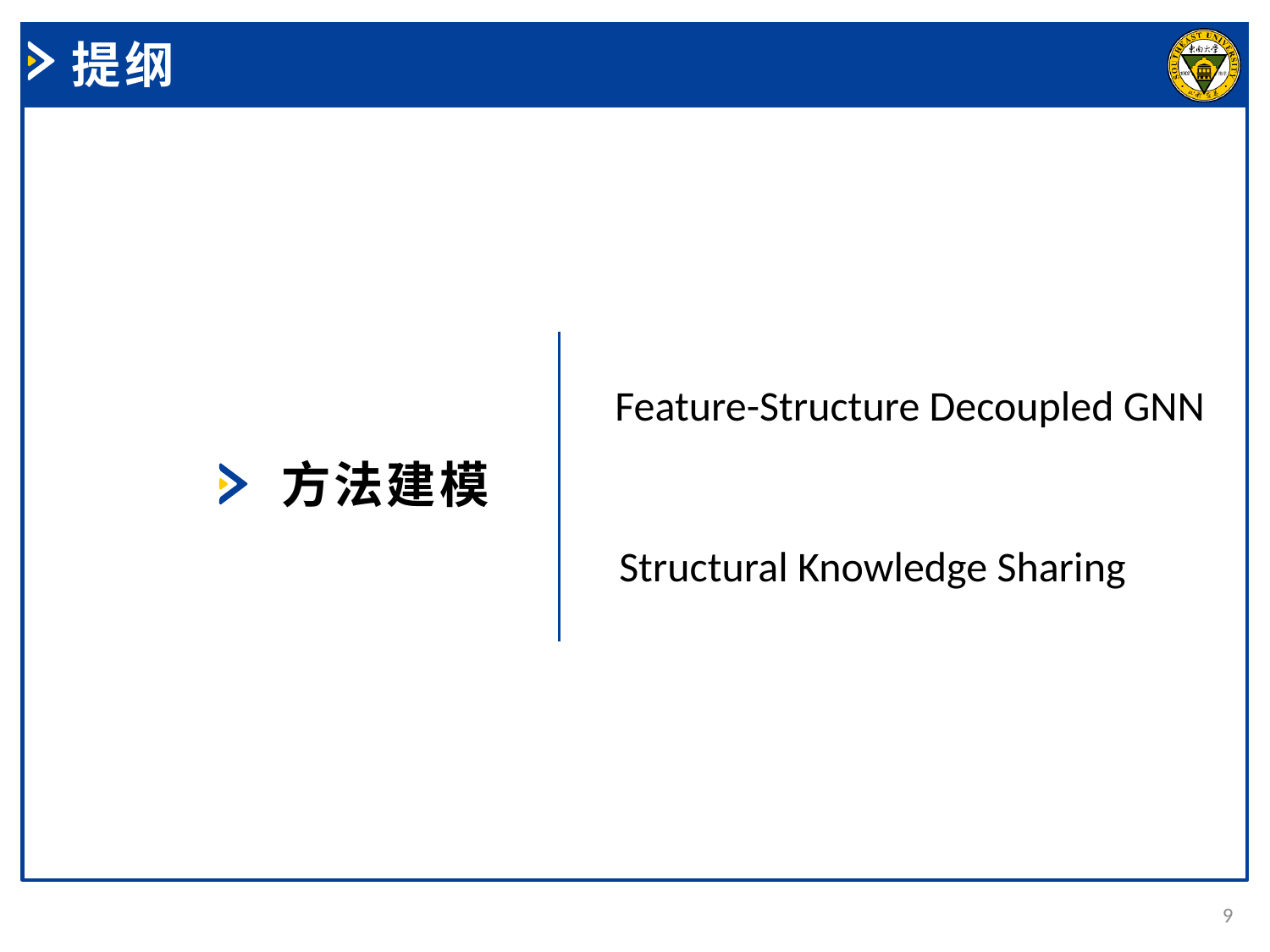

提纲

Feature-Structure Decoupled GNN
方法建模

Structural Knowledge Sharing
9